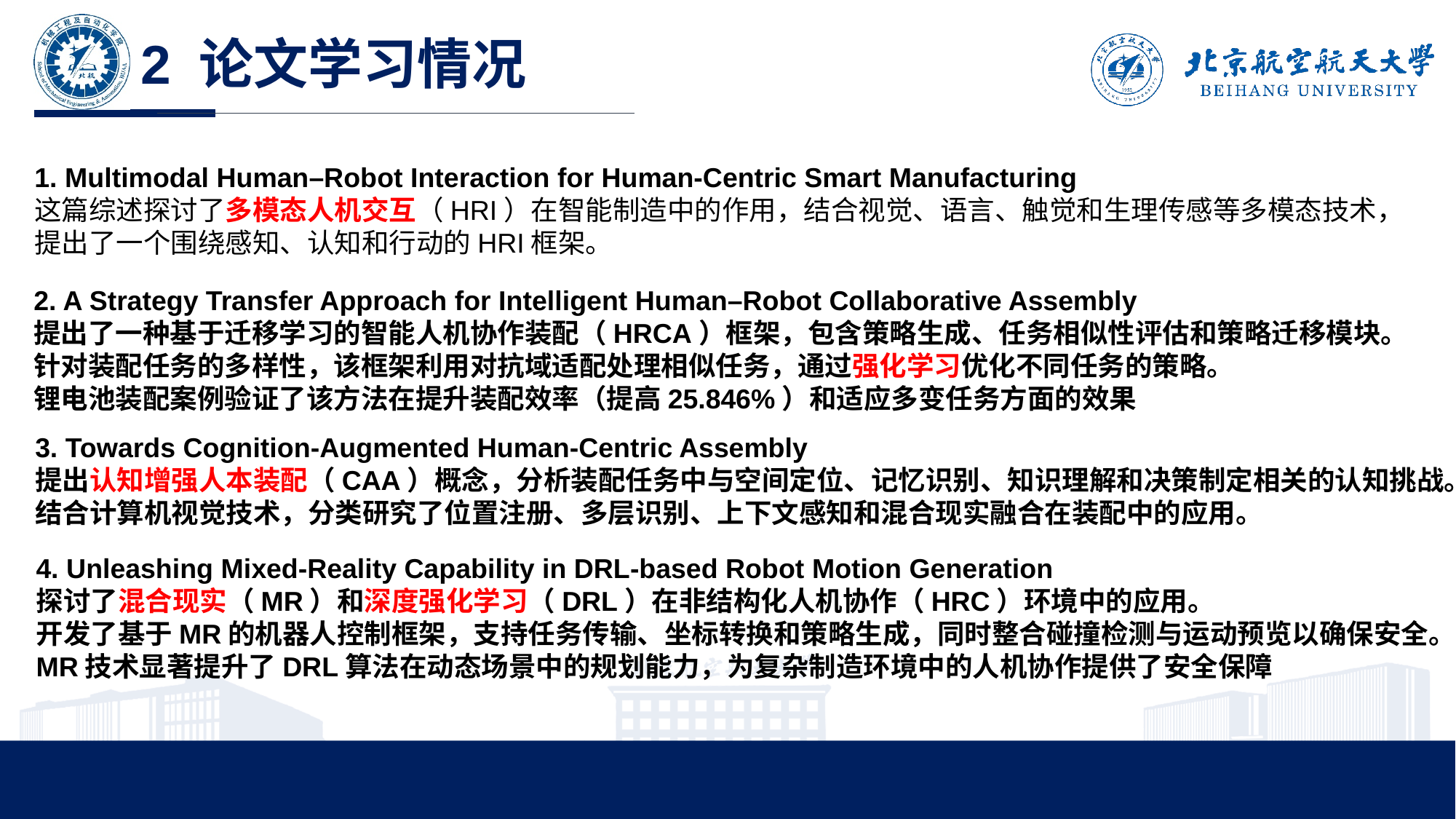

2 论文学习情况
1. Multimodal Human–Robot Interaction for Human-Centric Smart Manufacturing
这篇综述探讨了多模态人机交互（HRI）在智能制造中的作用，结合视觉、语言、触觉和生理传感等多模态技术，
提出了一个围绕感知、认知和行动的HRI框架。
2. A Strategy Transfer Approach for Intelligent Human–Robot Collaborative Assembly
提出了一种基于迁移学习的智能人机协作装配（HRCA）框架，包含策略生成、任务相似性评估和策略迁移模块。
针对装配任务的多样性，该框架利用对抗域适配处理相似任务，通过强化学习优化不同任务的策略。
锂电池装配案例验证了该方法在提升装配效率（提高25.846%）和适应多变任务方面的效果
3. Towards Cognition-Augmented Human-Centric Assembly
提出认知增强人本装配（CAA）概念，分析装配任务中与空间定位、记忆识别、知识理解和决策制定相关的认知挑战。
结合计算机视觉技术，分类研究了位置注册、多层识别、上下文感知和混合现实融合在装配中的应用。
4. Unleashing Mixed-Reality Capability in DRL-based Robot Motion Generation
探讨了混合现实（MR）和深度强化学习（DRL）在非结构化人机协作（HRC）环境中的应用。
开发了基于MR的机器人控制框架，支持任务传输、坐标转换和策略生成，同时整合碰撞检测与运动预览以确保安全。
MR技术显著提升了DRL算法在动态场景中的规划能力，为复杂制造环境中的人机协作提供了安全保障